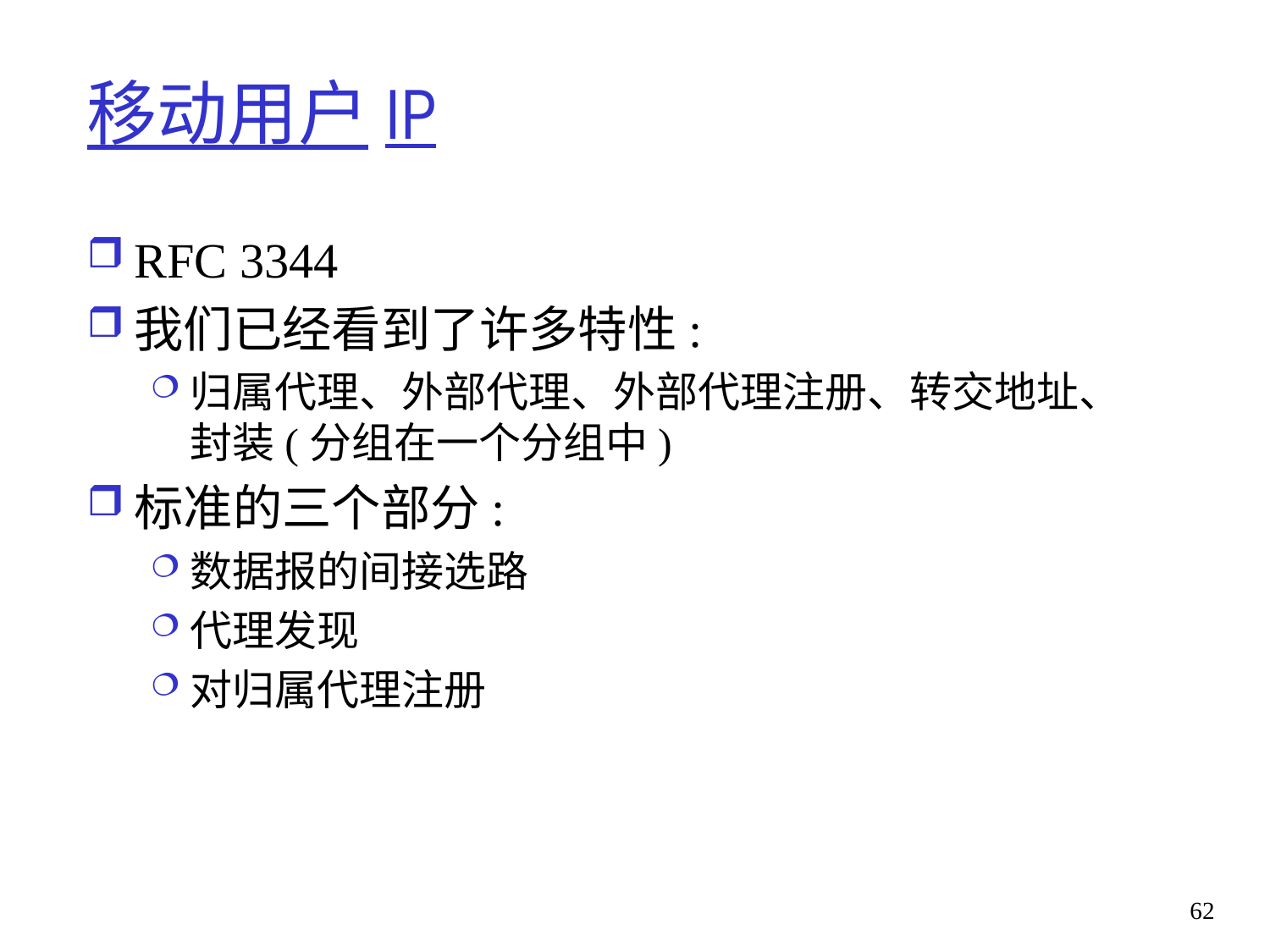

# 移动用户IP
RFC 3344
我们已经看到了许多特性:
归属代理、外部代理、外部代理注册、转交地址、 封装(分组在一个分组中)
标准的三个部分:
数据报的间接选路
代理发现
对归属代理注册
62